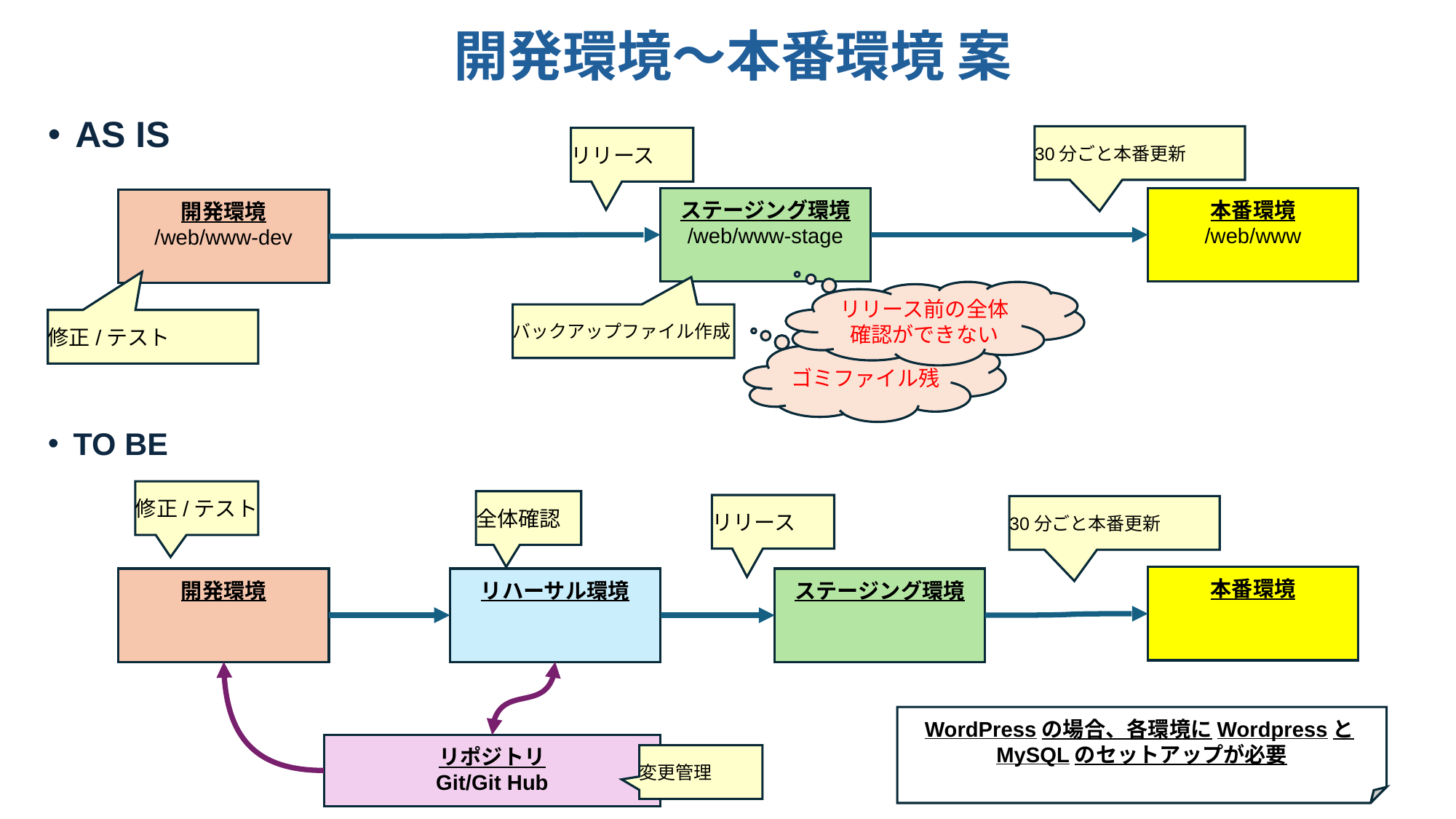

# 開発環境～本番環境 案
AS IS

30分ごと本番更新
リリース
ステージング環境
/web/www-stage
本番環境
/web/www
開発環境
/web/www-dev
リリース前の全体確認ができない
バックアップファイル作成
修正/テスト
ゴミファイル残
TO BE

修正/テスト
全体確認
リリース
30分ごと本番更新
本番環境
開発環境
リハーサル環境
ステージング環境
WordPressの場合、各環境にWordpressとMySQLのセットアップが必要

リポジトリ
Git/Git Hub
変更管理